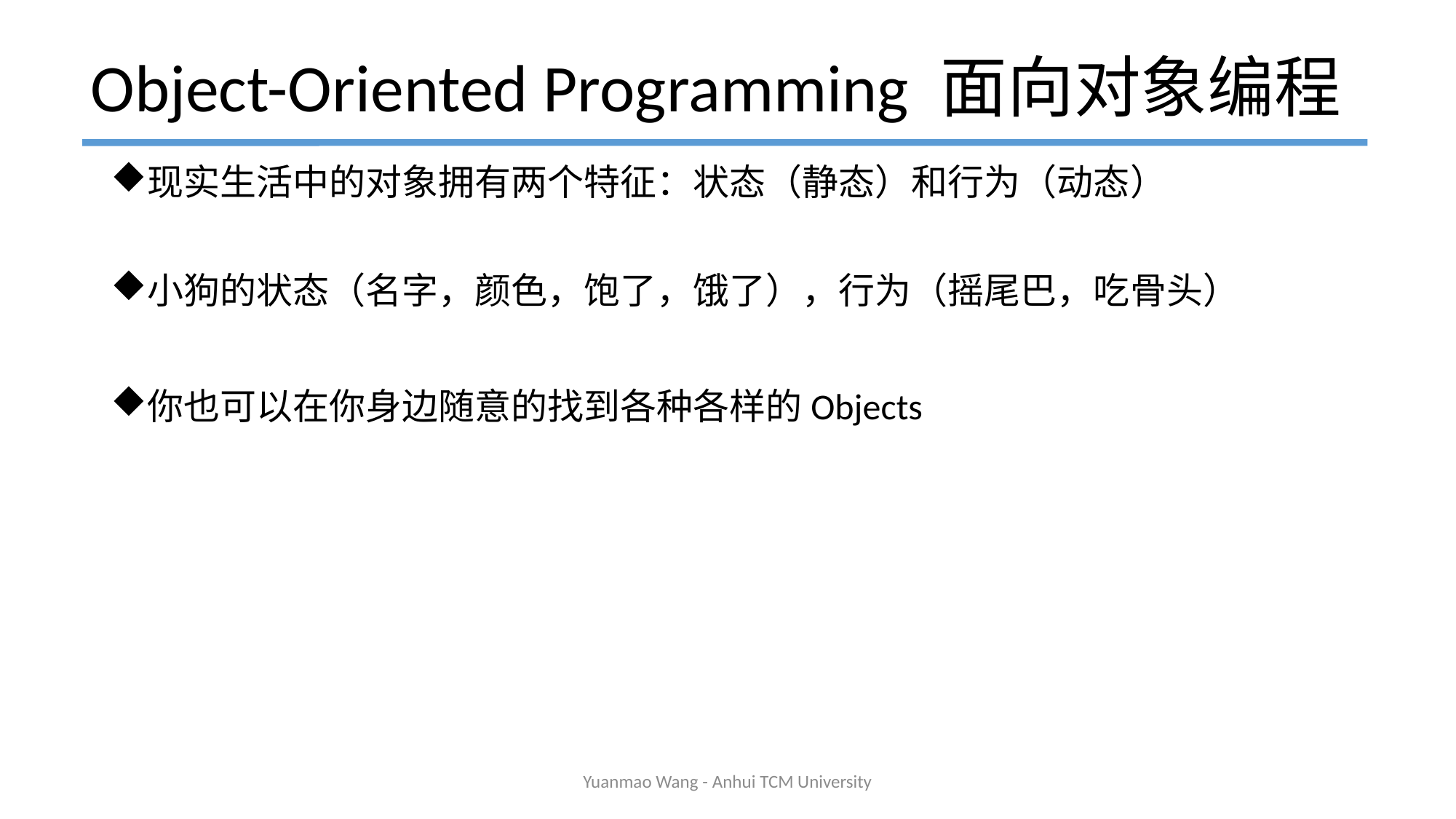

# Object-Oriented Programming 面向对象编程
现实生活中的对象拥有两个特征：状态（静态）和行为（动态）

小狗的状态（名字，颜色，饱了，饿了），行为（摇尾巴，吃骨头）

你也可以在你身边随意的找到各种各样的Objects
Yuanmao Wang - Anhui TCM University